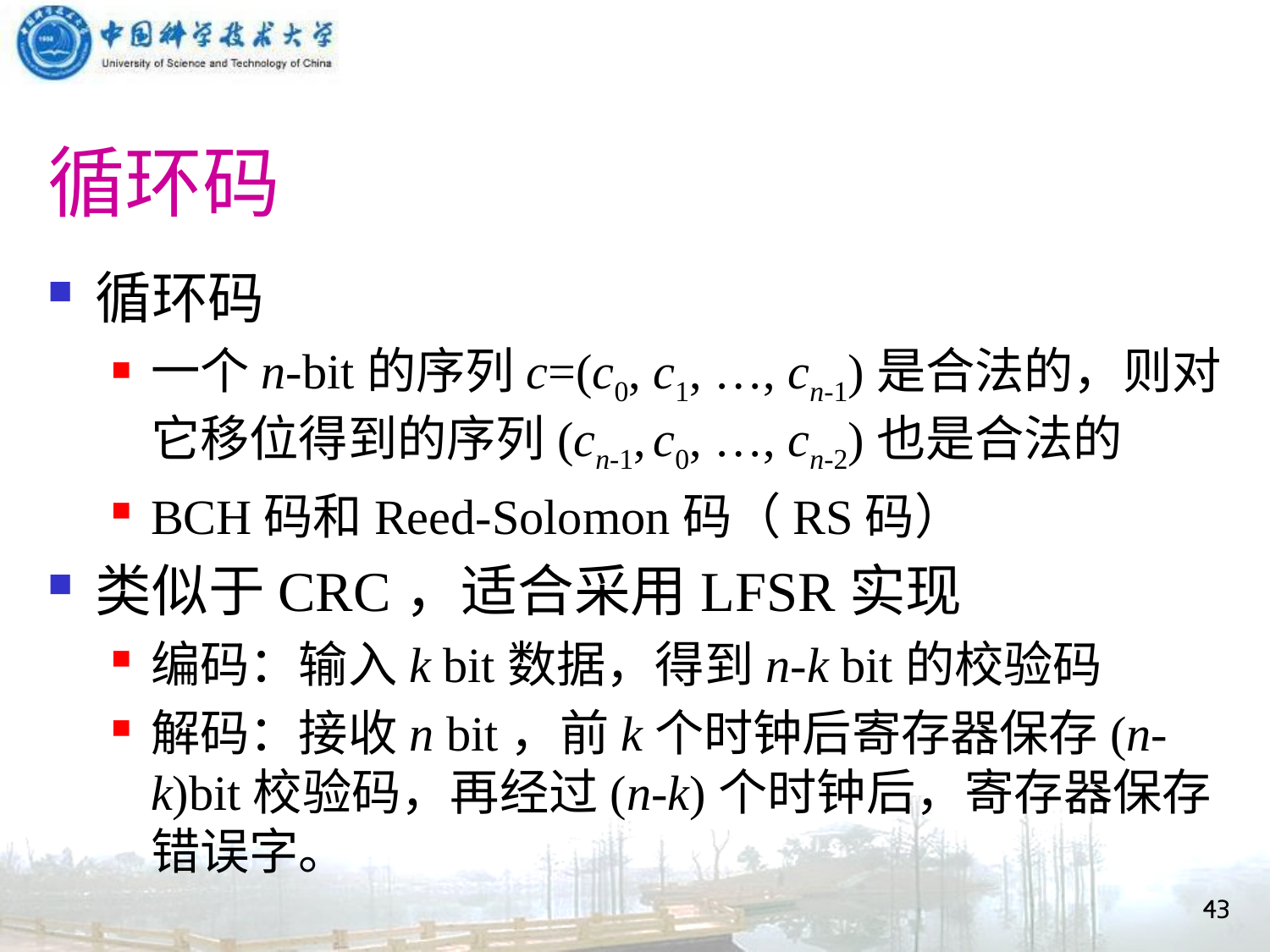

# 循环码
循环码
一个n-bit的序列c=(c0, c1, …, cn-1)是合法的，则对它移位得到的序列(cn-1, c0, …, cn-2)也是合法的
BCH码和Reed-Solomon码（RS码）
类似于CRC，适合采用LFSR实现
编码：输入k bit数据，得到n-k bit的校验码
解码：接收n bit，前k个时钟后寄存器保存(n-k)bit校验码，再经过(n-k)个时钟后，寄存器保存错误字。
43